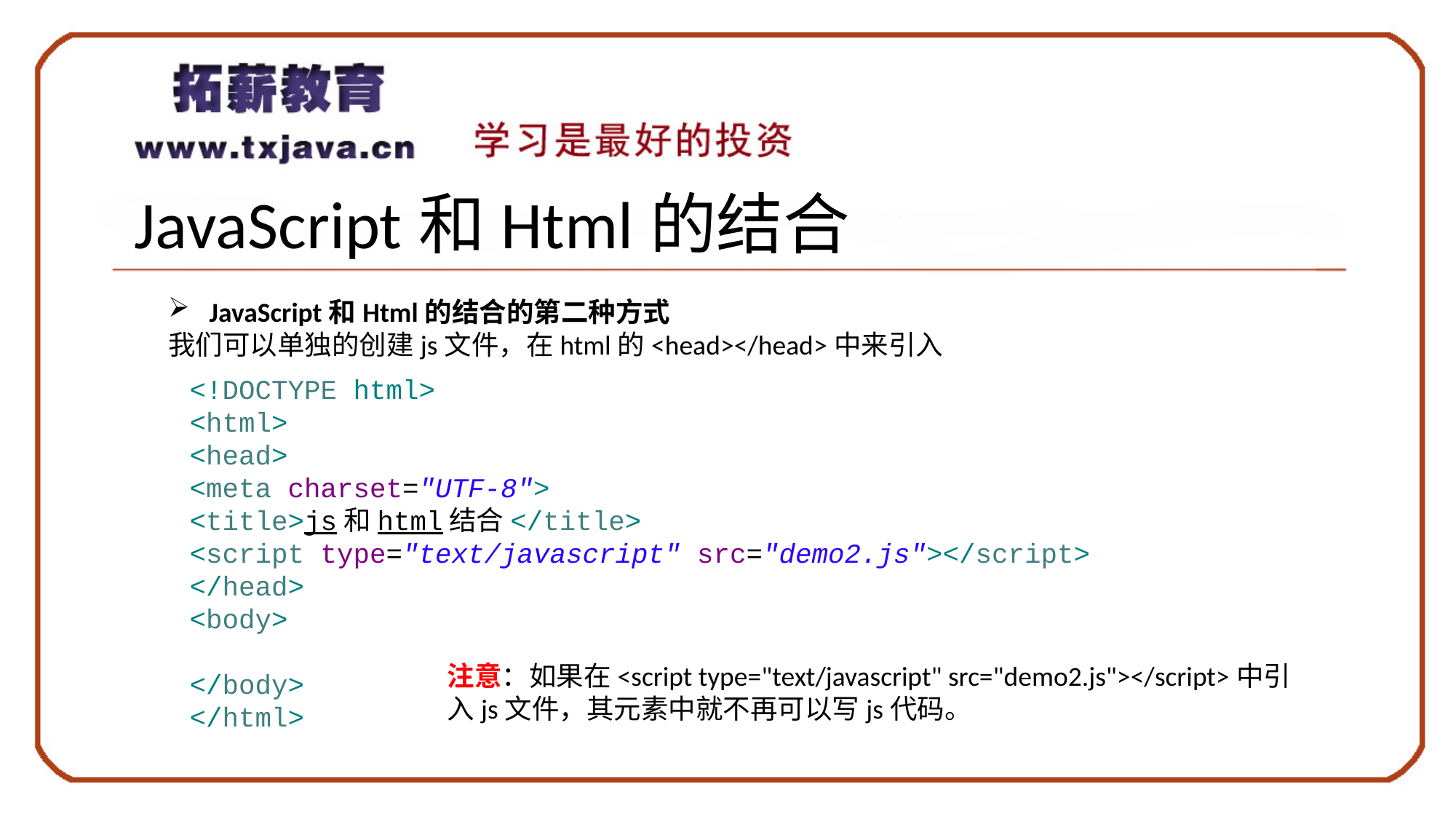

# JavaScript和Html的结合
JavaScript和Html的结合的第二种方式
我们可以单独的创建js文件，在html的<head></head>中来引入
<!DOCTYPE html>
<html>
<head>
<meta charset="UTF-8">
<title>js和html结合</title>
<script type="text/javascript" src="demo2.js"></script>
</head>
<body>

</body>
</html>
注意：如果在<script type="text/javascript" src="demo2.js"></script>中引入js文件，其元素中就不再可以写js代码。